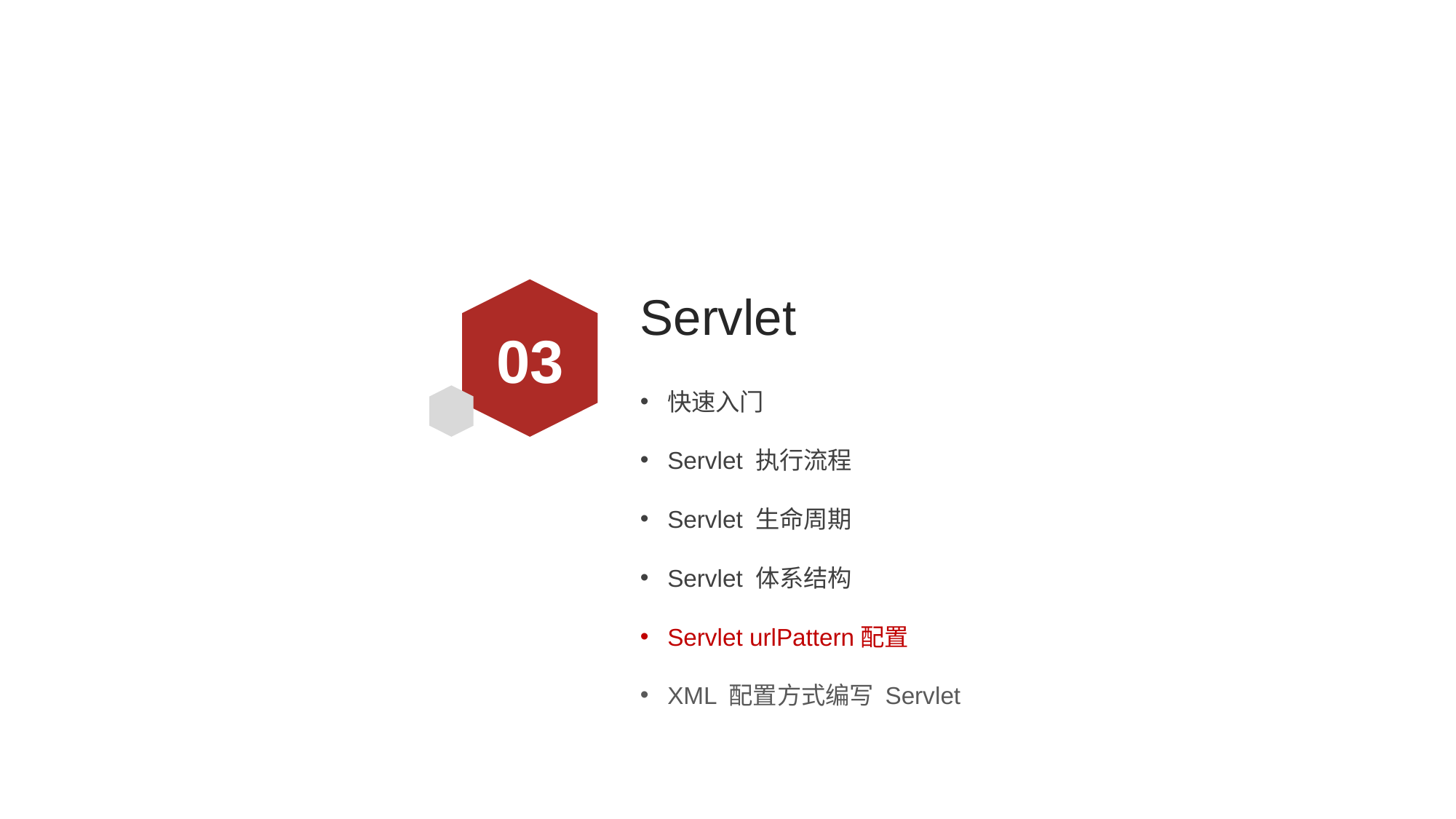

# Servlet
03
快速入门
Servlet 执行流程
Servlet 生命周期
Servlet 体系结构
Servlet urlPattern配置
XML 配置方式编写 Servlet